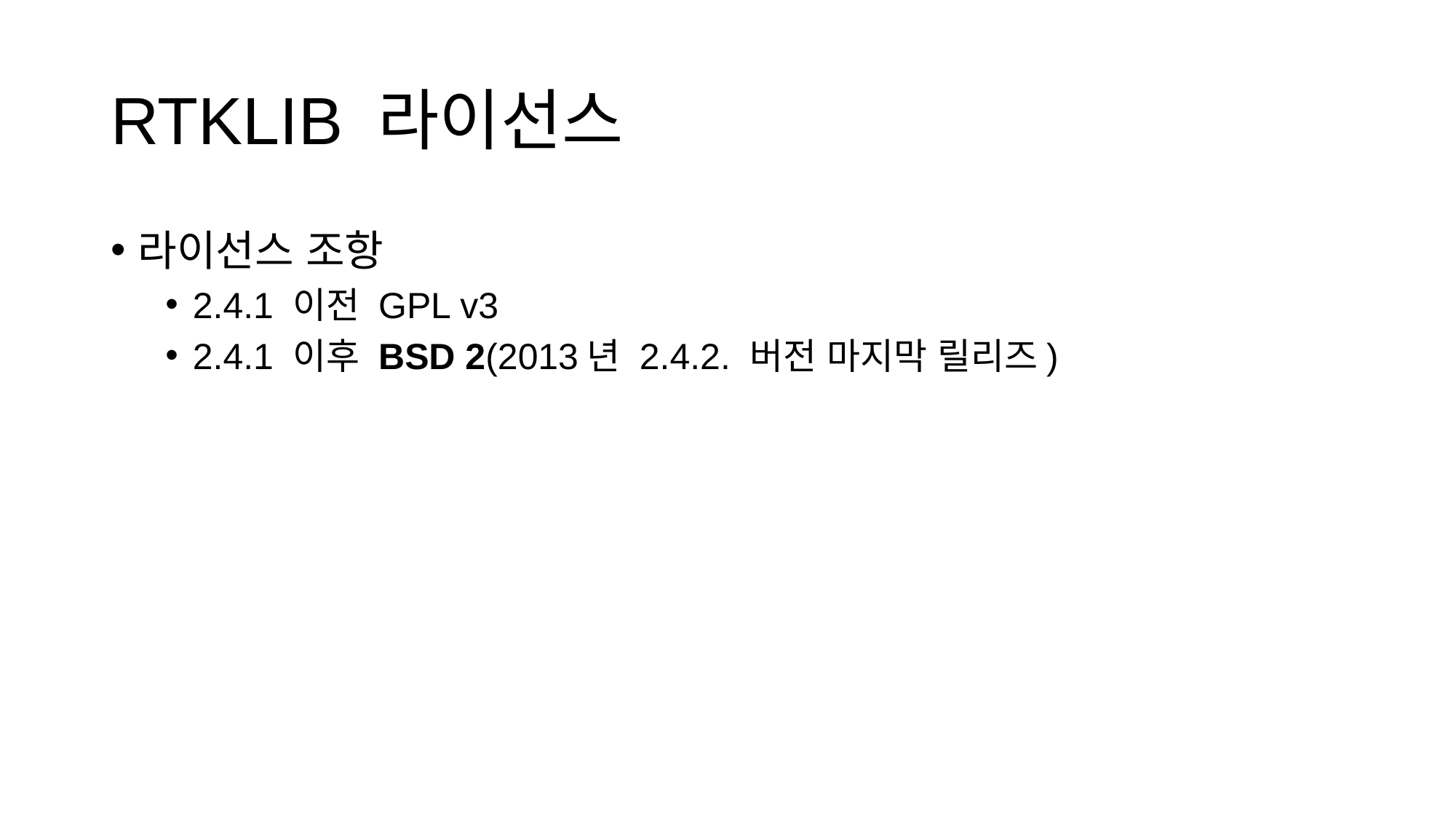

# RTKLIB 라이선스
라이선스 조항
2.4.1 이전 GPL v3
2.4.1 이후 BSD 2(2013년 2.4.2. 버전 마지막 릴리즈)